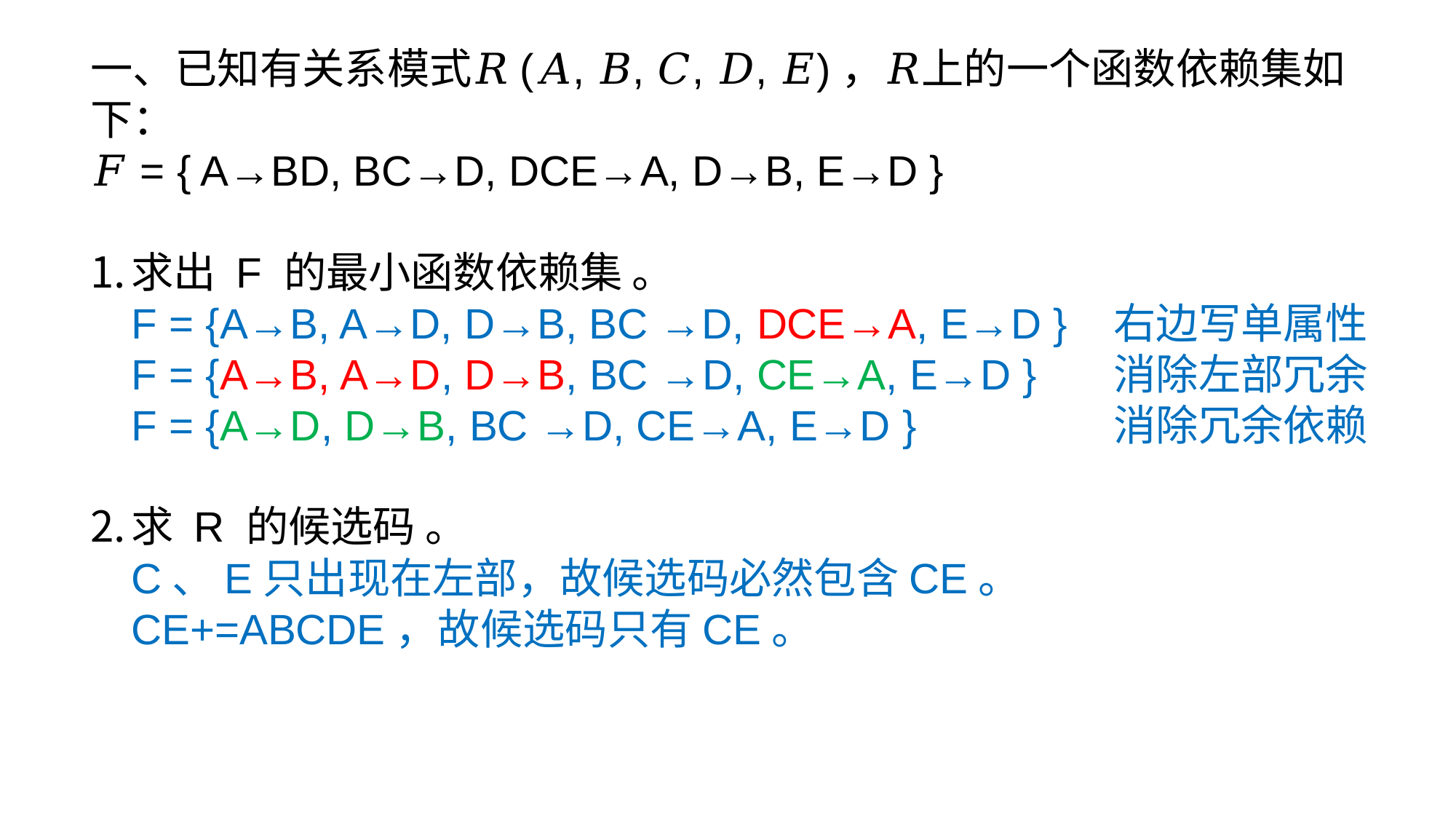

一、已知有关系模式𝑅(𝐴, 𝐵, 𝐶, 𝐷, 𝐸)，𝑅上的一个函数依赖集如下：
𝐹 = { A→BD, BC→D, DCE→A, D→B, E→D }
求出 F 的最小函数依赖集 。
F = {A→B, A→D, D→B, BC →D, DCE→A, E→D }	右边写单属性
F = {A→B, A→D, D→B, BC →D, CE→A, E→D }	消除左部冗余
F = {A→D, D→B, BC →D, CE→A, E→D }		消除冗余依赖
求 R 的候选码 。
C、E只出现在左部，故候选码必然包含CE。
CE+=ABCDE，故候选码只有CE。